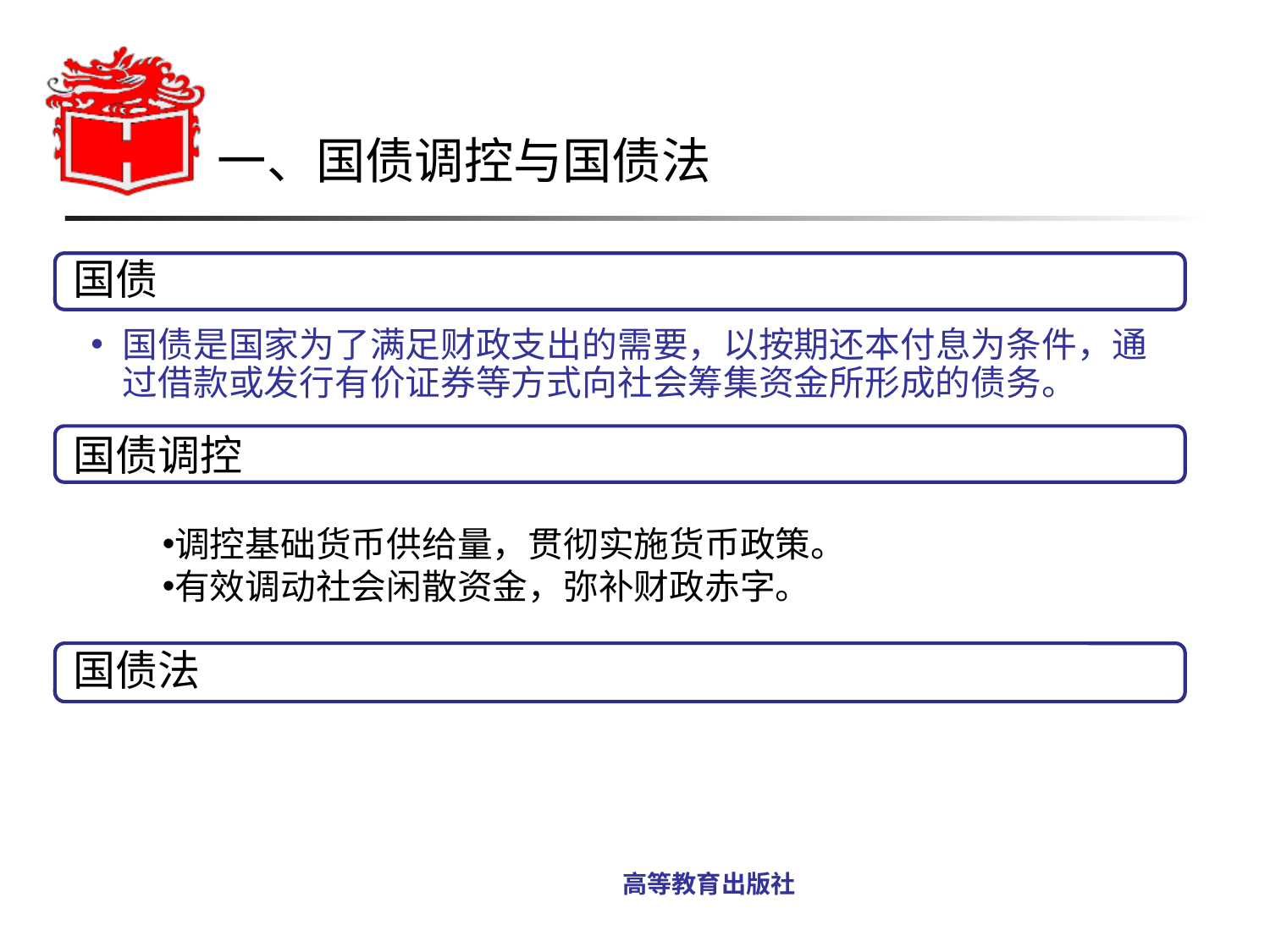

一、国债调控与国债法
国债
国债是国家为了满足财政支出的需要，以按期还本付息为条件，通过借款或发行有价证券等方式向社会筹集资金所形成的债务。
国债调控
国债法
调控基础货币供给量，贯彻实施货币政策。
有效调动社会闲散资金，弥补财政赤字。

高等教育出版社